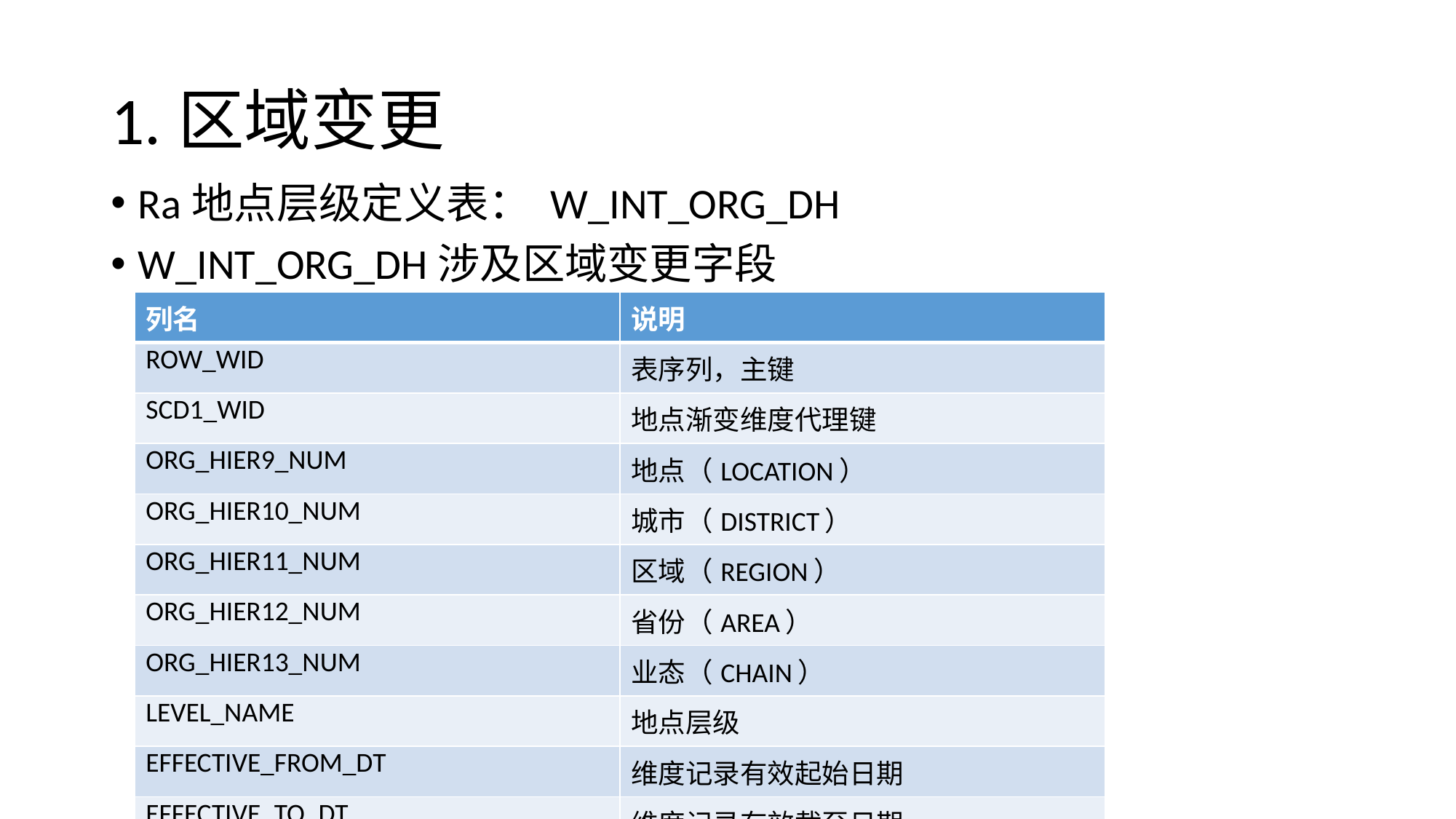

# 1.区域变更
Ra地点层级定义表： W_INT_ORG_DH
W_INT_ORG_DH涉及区域变更字段
| 列名 | 说明 |
| --- | --- |
| ROW\_WID | 表序列，主键 |
| SCD1\_WID | 地点渐变维度代理键 |
| ORG\_HIER9\_NUM | 地点（LOCATION） |
| ORG\_HIER10\_NUM | 城市（DISTRICT） |
| ORG\_HIER11\_NUM | 区域（REGION） |
| ORG\_HIER12\_NUM | 省份（AREA） |
| ORG\_HIER13\_NUM | 业态（CHAIN） |
| LEVEL\_NAME | 地点层级 |
| EFFECTIVE\_FROM\_DT | 维度记录有效起始日期 |
| EFFECTIVE\_TO\_DT | 维度记录有效截至日期 |